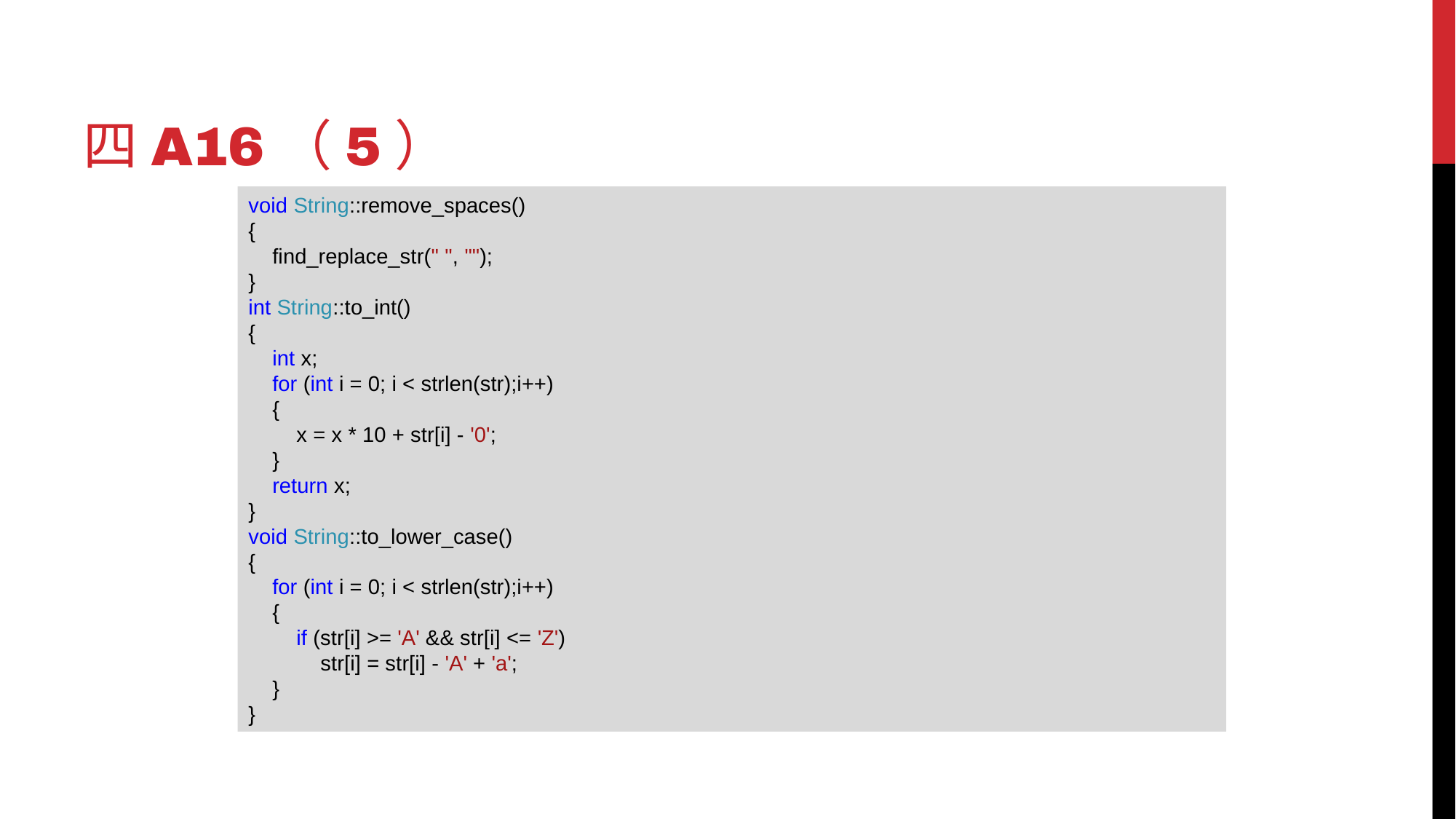

# 四a16（5）
void String::remove_spaces()
{
    find_replace_str(" ", "");
}
int String::to_int()
{
    int x;
    for (int i = 0; i < strlen(str);i++)
    {
        x = x * 10 + str[i] - '0';
    }
    return x;
}
void String::to_lower_case()
{
    for (int i = 0; i < strlen(str);i++)
    {
        if (str[i] >= 'A' && str[i] <= 'Z')
            str[i] = str[i] - 'A' + 'a';
    }
}